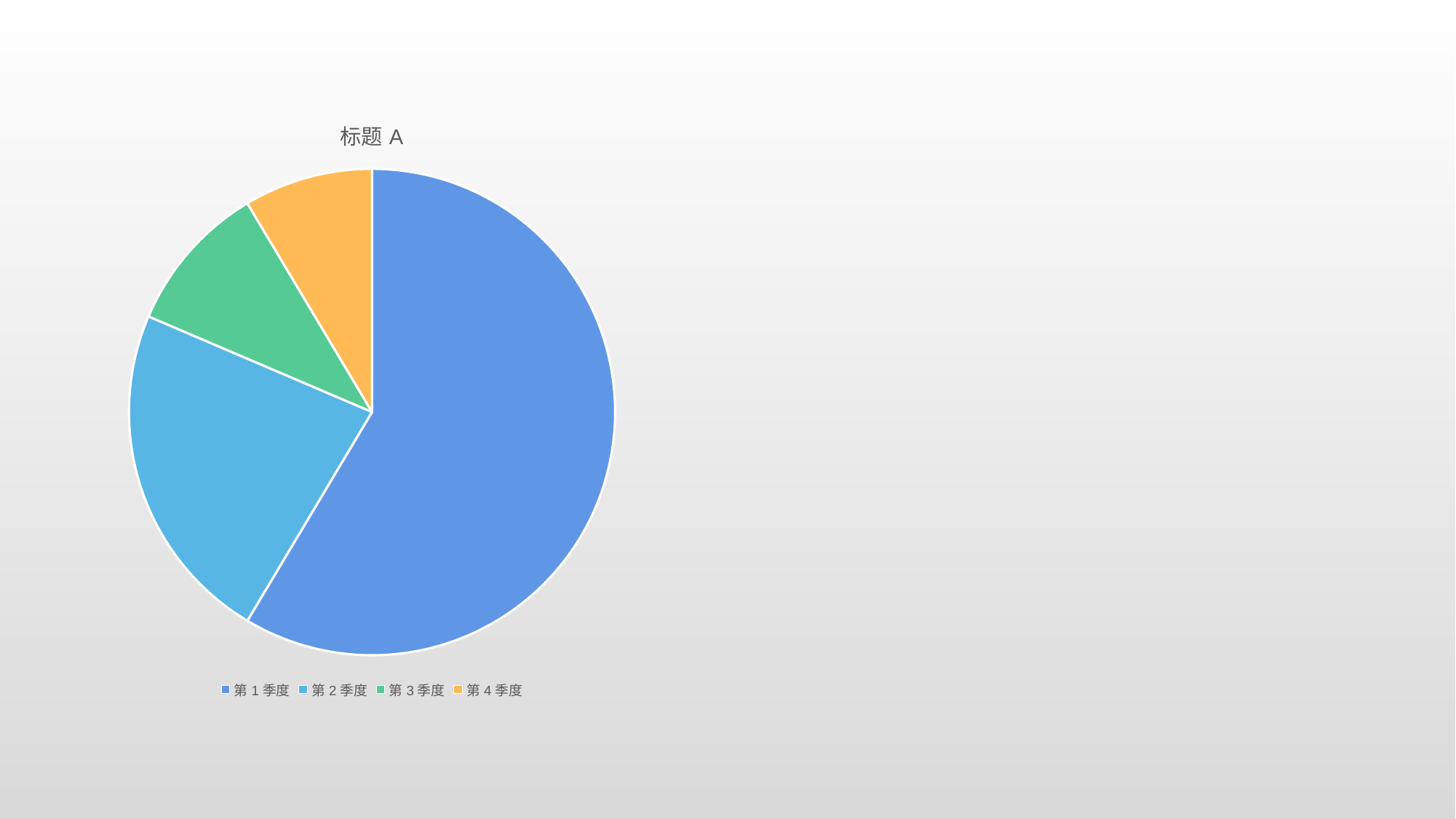

### Chart:

| Category | 标题A |
|---|---|
| 第1季度 | 8.2 |
| 第2季度 | 3.2 |
| 第3季度 | 1.4 |
| 第4季度 | 1.2 |